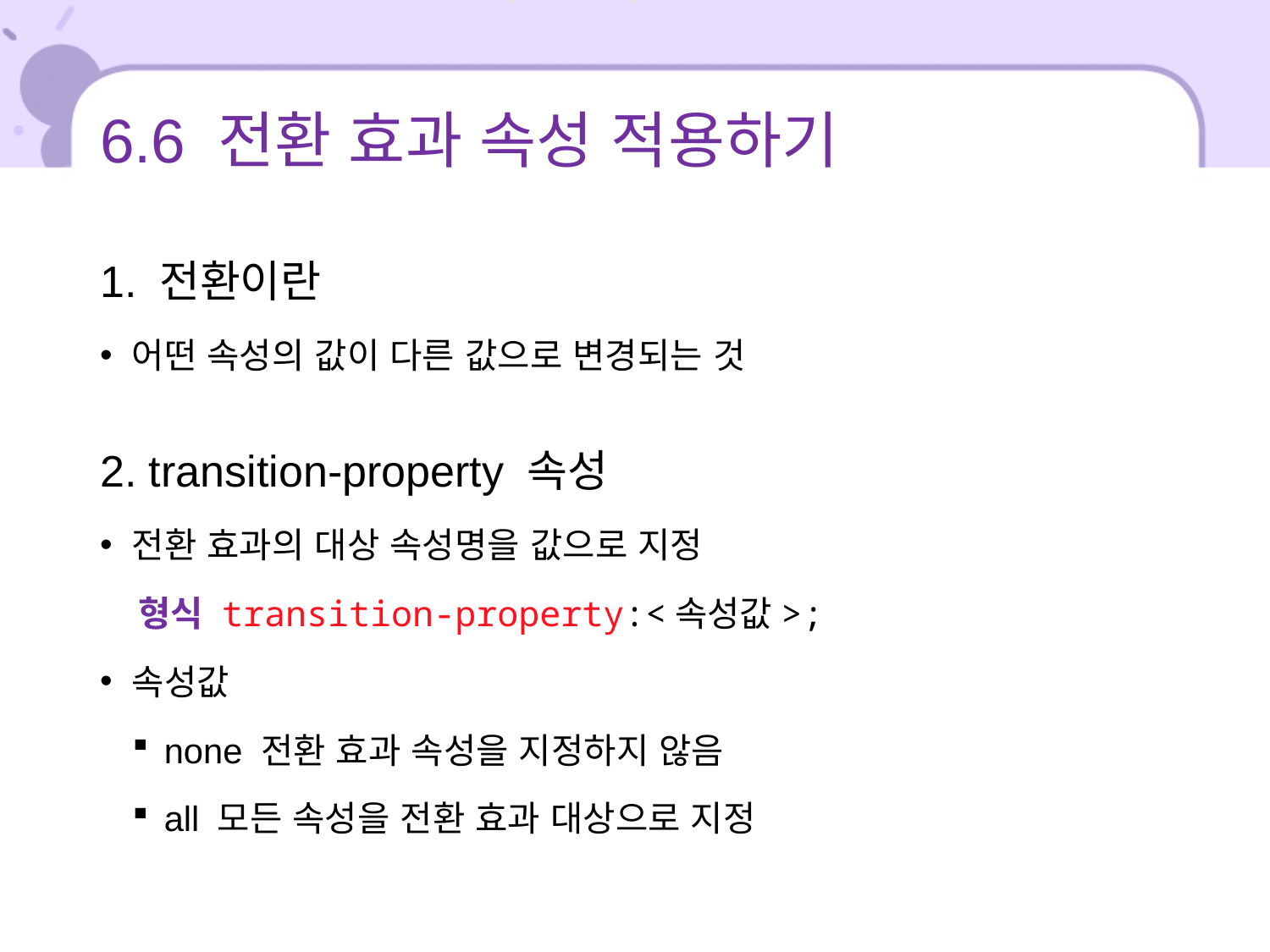

# 6.6 전환 효과 속성 적용하기
1. 전환이란
어떤 속성의 값이 다른 값으로 변경되는 것

2. transition-property 속성
전환 효과의 대상 속성명을 값으로 지정
   형식 transition-property:<속성값>;
속성값
none 전환 효과 속성을 지정하지 않음
all 모든 속성을 전환 효과 대상으로 지정